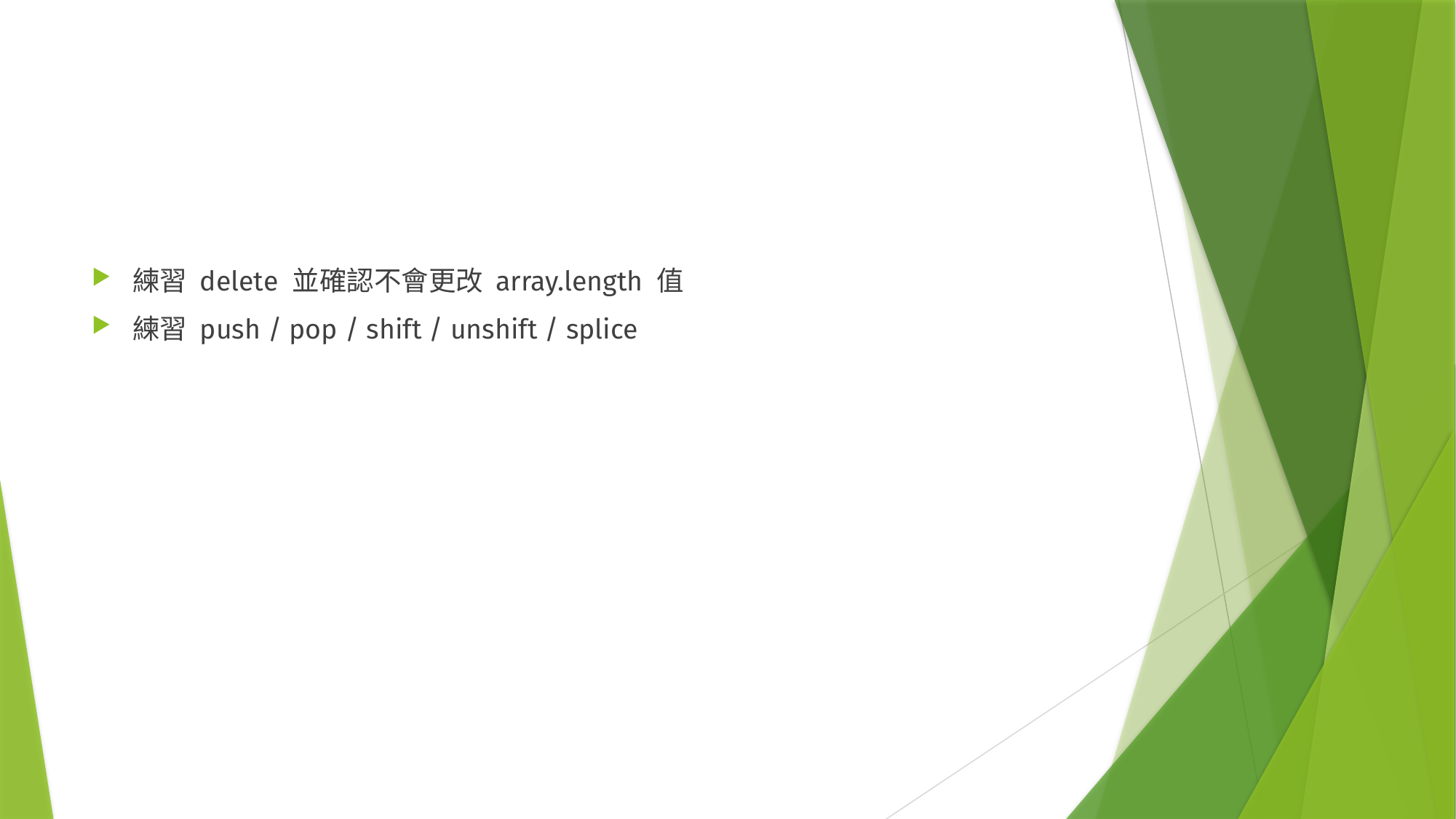

#
練習 delete 並確認不會更改 array.length 值
練習 push / pop / shift / unshift / splice